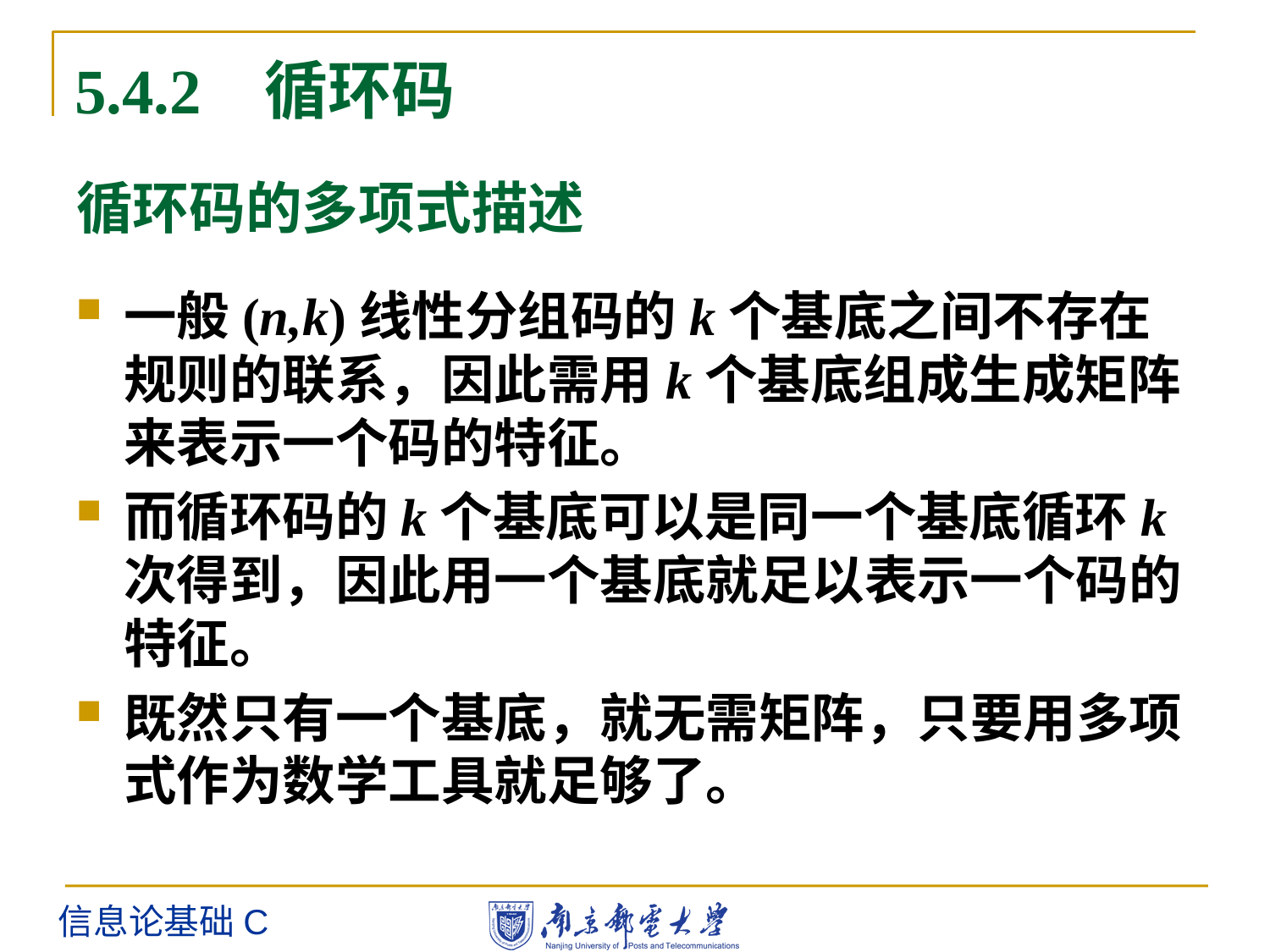

5.4.2   循环码
# 循环码的多项式描述
一般(n,k)线性分组码的k个基底之间不存在规则的联系，因此需用k个基底组成生成矩阵来表示一个码的特征。
而循环码的k个基底可以是同一个基底循环k次得到，因此用一个基底就足以表示一个码的特征。
既然只有一个基底，就无需矩阵，只要用多项式作为数学工具就足够了。
61